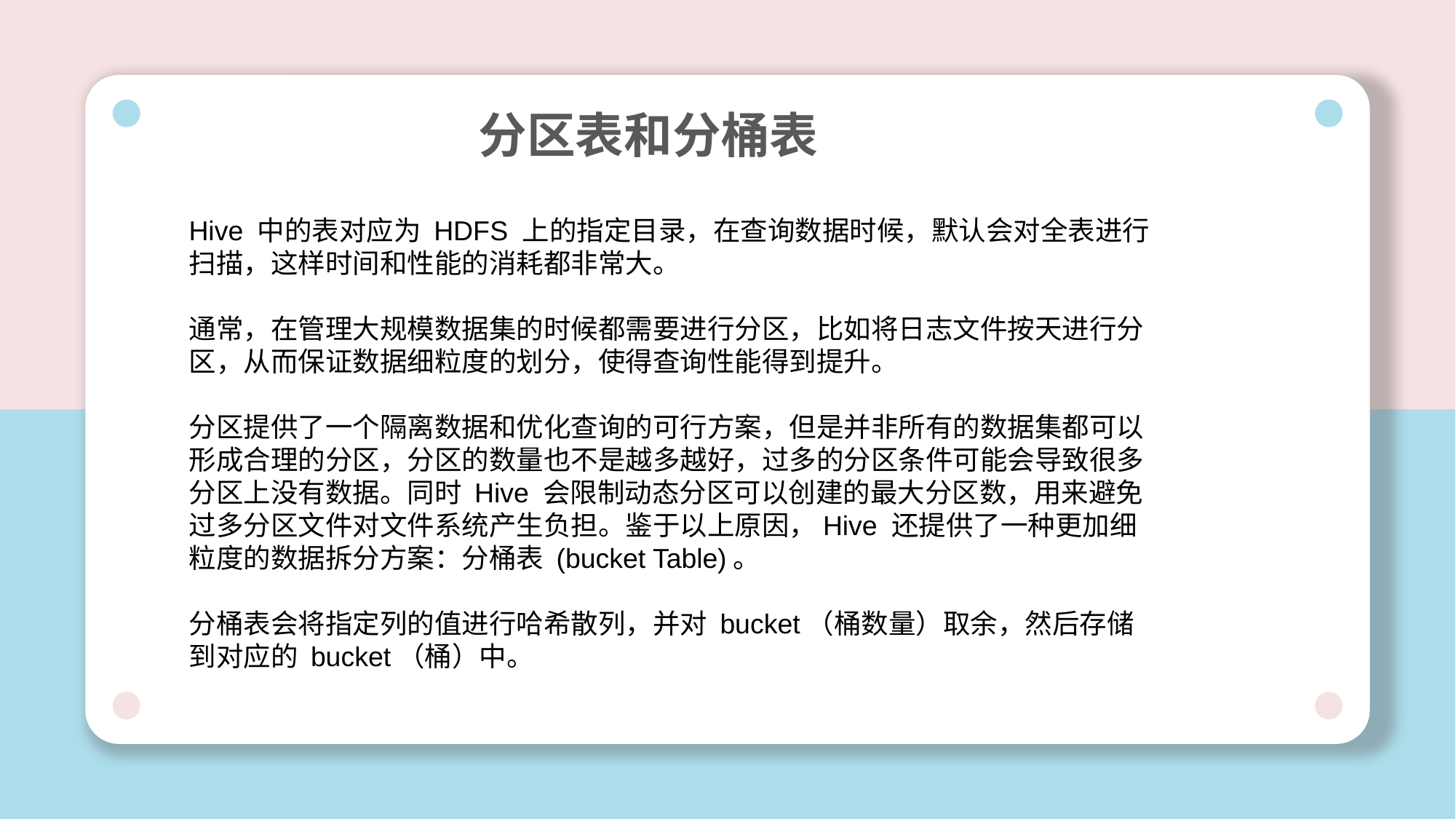

分区表和分桶表

Hive 中的表对应为 HDFS 上的指定目录，在查询数据时候，默认会对全表进行扫描，这样时间和性能的消耗都非常大。

通常，在管理大规模数据集的时候都需要进行分区，比如将日志文件按天进行分区，从而保证数据细粒度的划分，使得查询性能得到提升。

分区提供了一个隔离数据和优化查询的可行方案，但是并非所有的数据集都可以形成合理的分区，分区的数量也不是越多越好，过多的分区条件可能会导致很多分区上没有数据。同时 Hive 会限制动态分区可以创建的最大分区数，用来避免过多分区文件对文件系统产生负担。鉴于以上原因，Hive 还提供了一种更加细粒度的数据拆分方案：分桶表 (bucket Table)。

分桶表会将指定列的值进行哈希散列，并对 bucket（桶数量）取余，然后存储到对应的 bucket（桶）中。